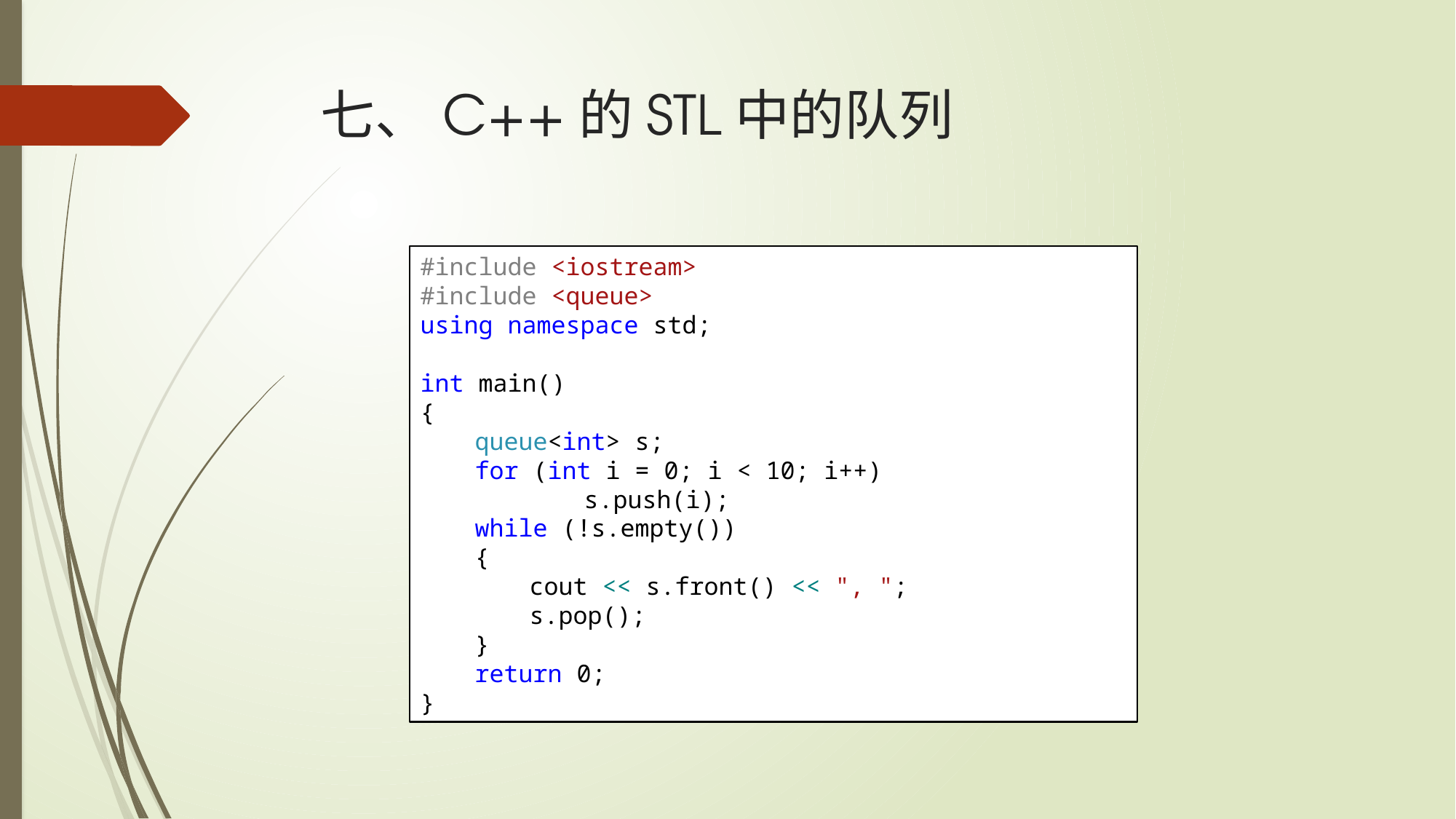

# 七、C++的STL中的队列
#include <iostream>
#include <queue>
using namespace std;

int main()
{
queue<int> s;
for (int i = 0; i < 10; i++)
	s.push(i);
while (!s.empty())
{
cout << s.front() << ", ";
s.pop();
}
return 0;
}